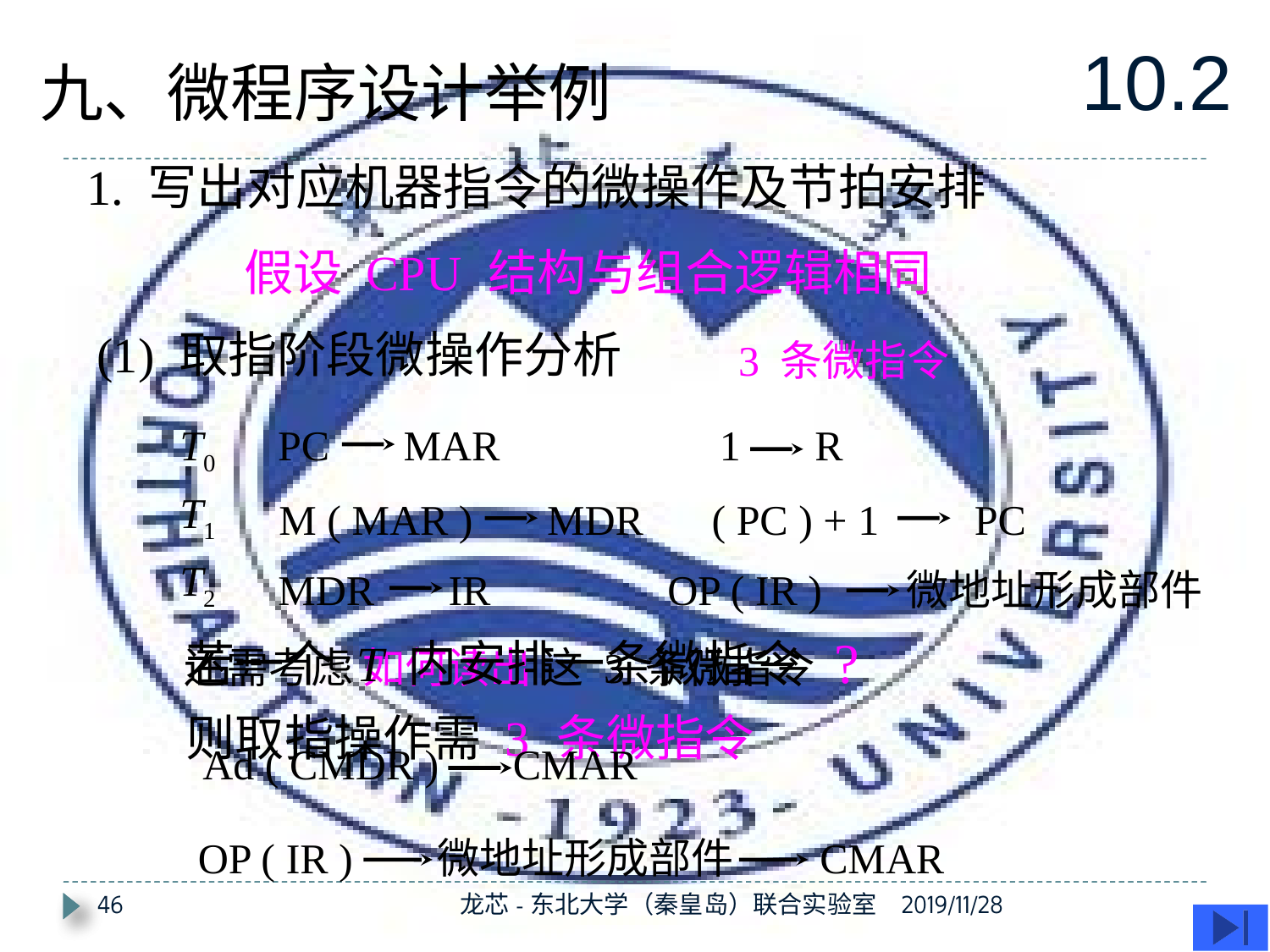

10.2
九、微程序设计举例
1. 写出对应机器指令的微操作及节拍安排
假设 CPU 结构与组合逻辑相同
(1) 取指阶段微操作分析
3 条微指令
T0
PC       MAR

1       R

T1
M ( MAR )       MDR

( PC ) + 1         PC

T2
MDR       IR

OP ( IR )       微地址形成部件

还需考虑 如何读出 这 3 条微指令 ?
若一个 T 内安排一条微指令
则取指操作需 3 条微指令
Ad ( CMDR )       CMAR

OP ( IR )       微地址形成部件        CMAR

46
龙芯-东北大学（秦皇岛）联合实验室
2019/11/28